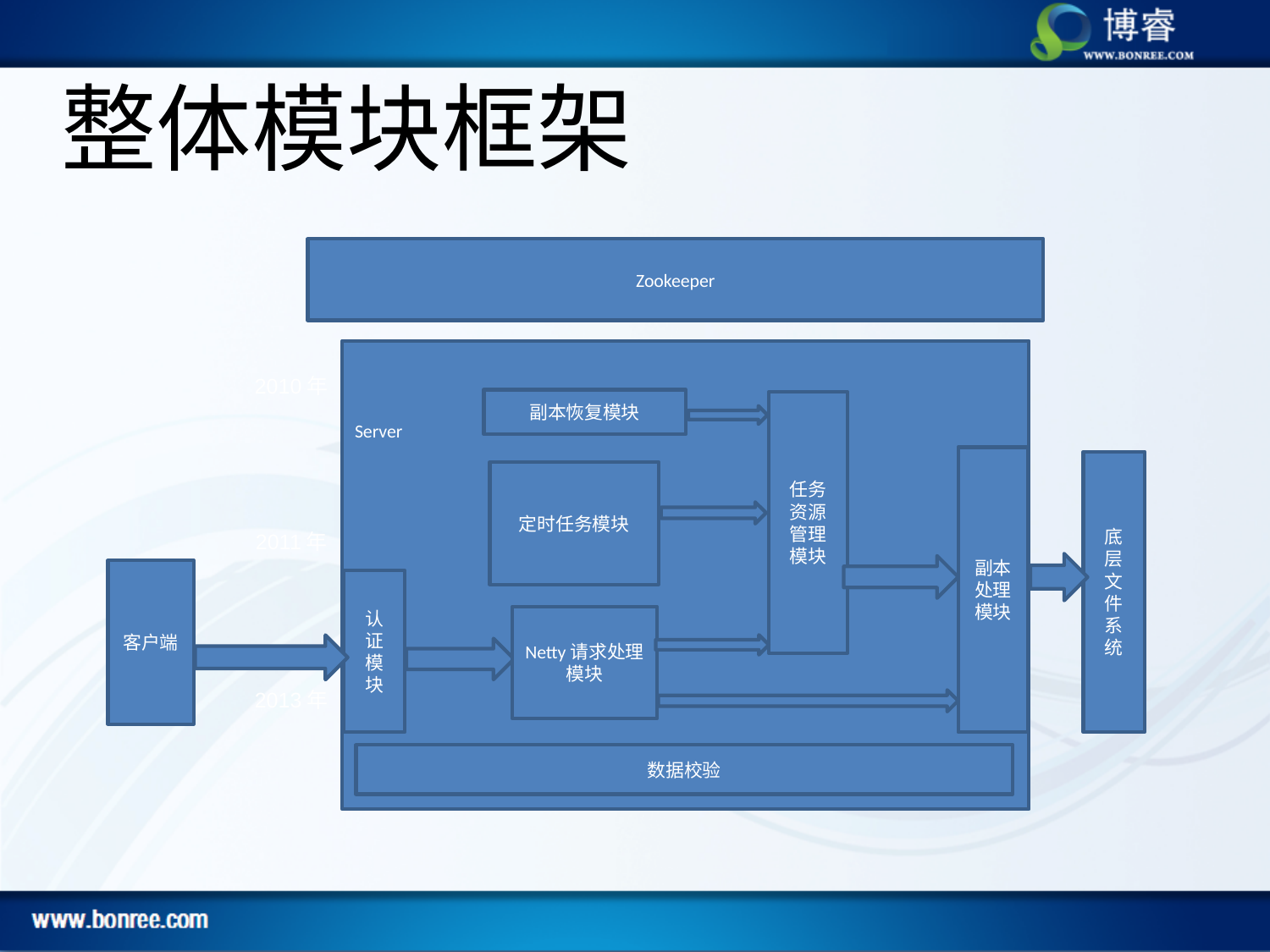

# 整体模块框架
Zookeeper
Server

副本恢复模块
任务资源管理模块

副本处理模块
底层文件系统
定时任务模块

客户端
认证模块
Netty请求处理模块

数据校验
2010年
2011年
2013年